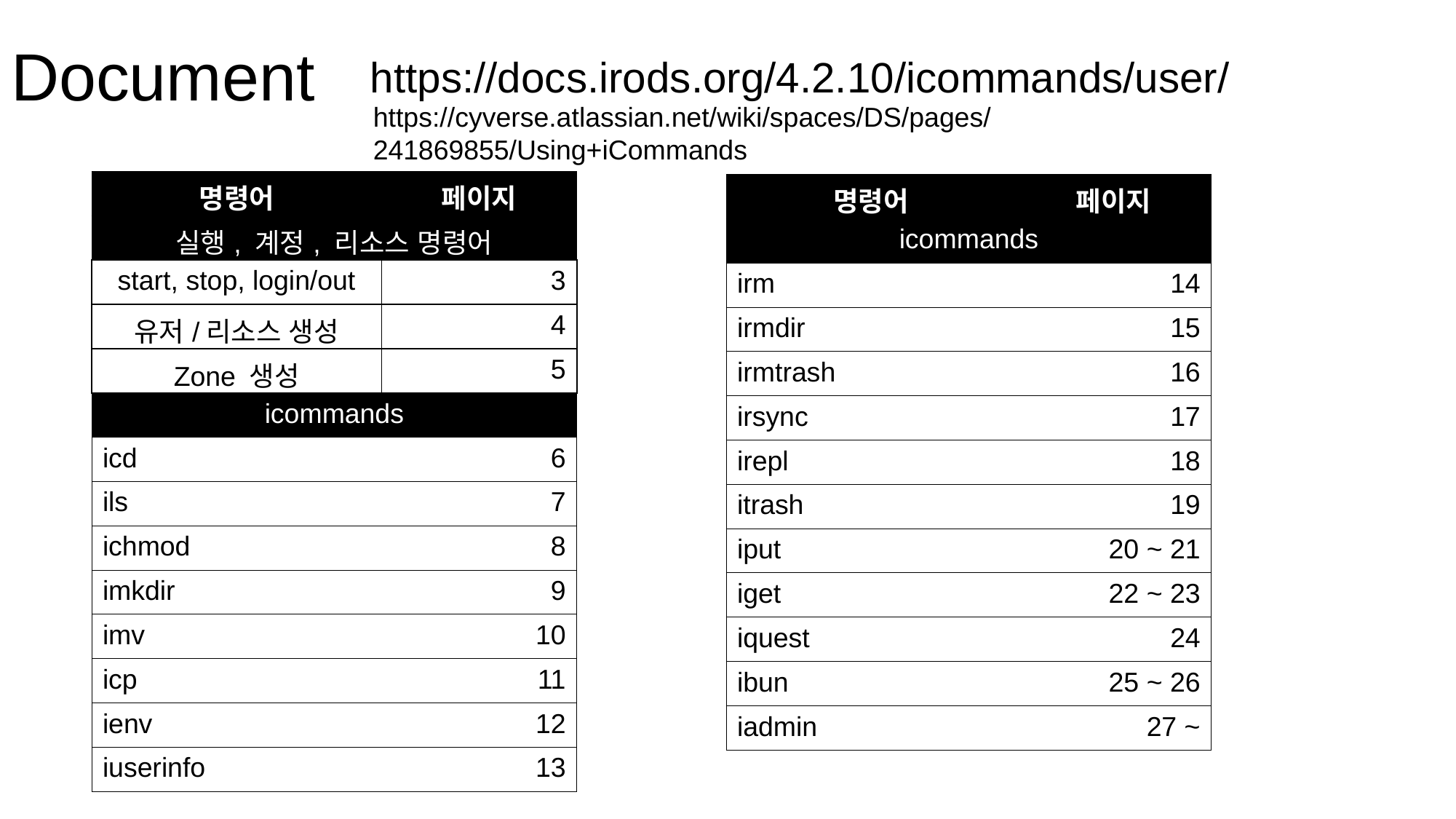

# Document
https://docs.irods.org/4.2.10/icommands/user/
https://cyverse.atlassian.net/wiki/spaces/DS/pages/241869855/Using+iCommands
| 명령어 | 페이지 |
| --- | --- |
| 실행, 계정, 리소스 명령어 |  |
| start, stop, login/out | 3 |
| 유저/리소스 생성 | 4 |
| Zone 생성 | 5 |
| icommands |  |
| icd | 6 |
| ils | 7 |
| ichmod | 8 |
| imkdir | 9 |
| imv | 10 |
| icp | 11 |
| ienv | 12 |
| iuserinfo | 13 |
| 명령어 | 페이지 |
| --- | --- |
| icommands |  |
| irm | 14 |
| irmdir | 15 |
| irmtrash | 16 |
| irsync | 17 |
| irepl | 18 |
| itrash | 19 |
| iput | 20 ~ 21 |
| iget | 22 ~ 23 |
| iquest | 24 |
| ibun | 25 ~ 26 |
| iadmin | 27 ~ |